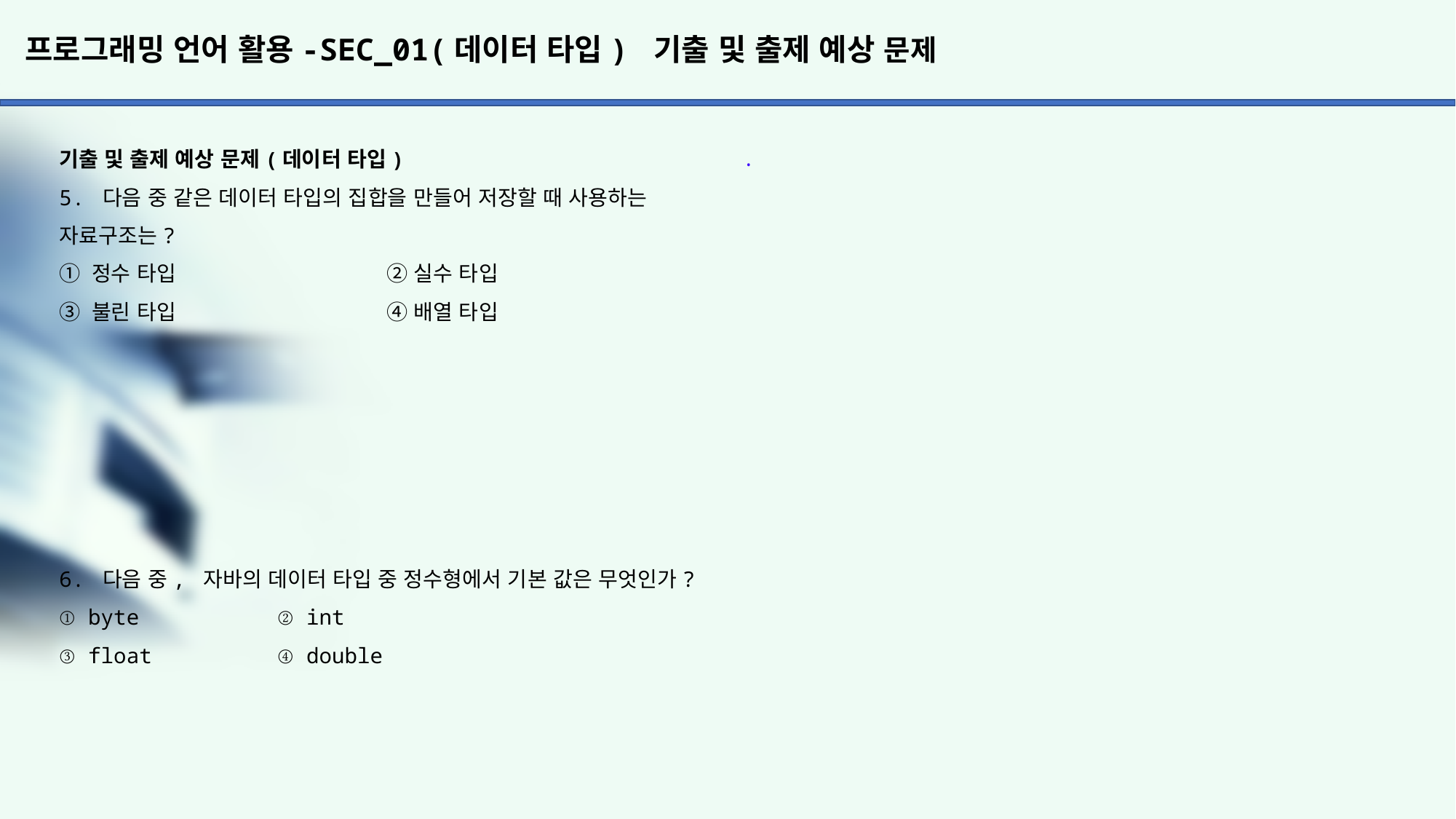

# 프로그래밍 언어 활용-SEC_01(데이터 타입) 기출 및 출제 예상 문제
.
기출 및 출제 예상 문제(데이터 타입)
5. 다음 중 같은 데이터 타입의 집합을 만들어 저장할 때 사용하는 자료구조는?
① 정수 타입		② 실수 타입
③ 불린 타입		④ 배열 타입

6. 다음 중, 자바의 데이터 타입 중 정수형에서 기본 값은 무엇인가?
① byte 		② int
③ float 		④ double